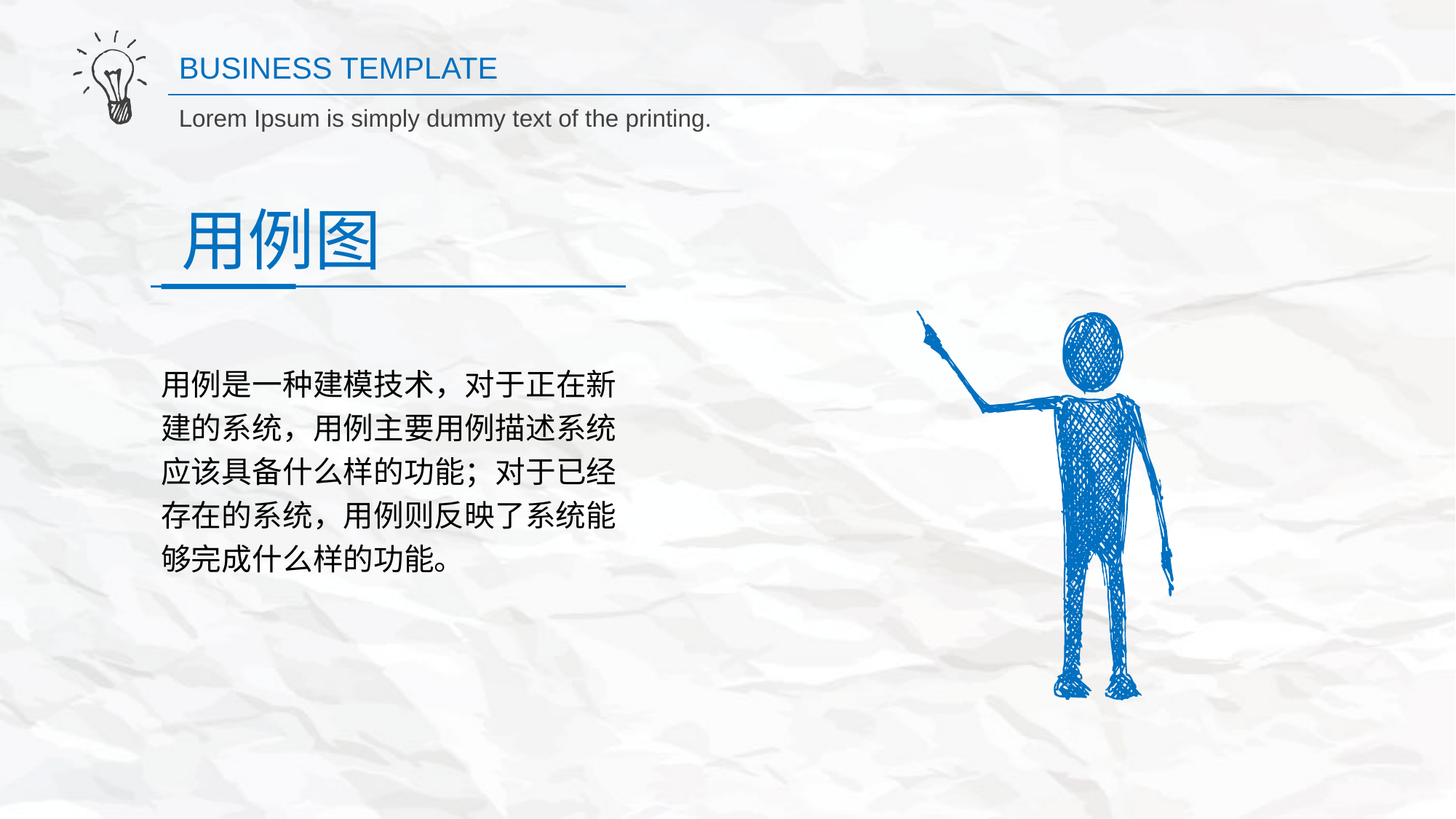

BUSINESS TEMPLATE
Lorem Ipsum is simply dummy text of the printing.
用例图

用例是一种建模技术，对于正在新建的系统，用例主要用例描述系统应该具备什么样的功能；对于已经存在的系统，用例则反映了系统能够完成什么样的功能。